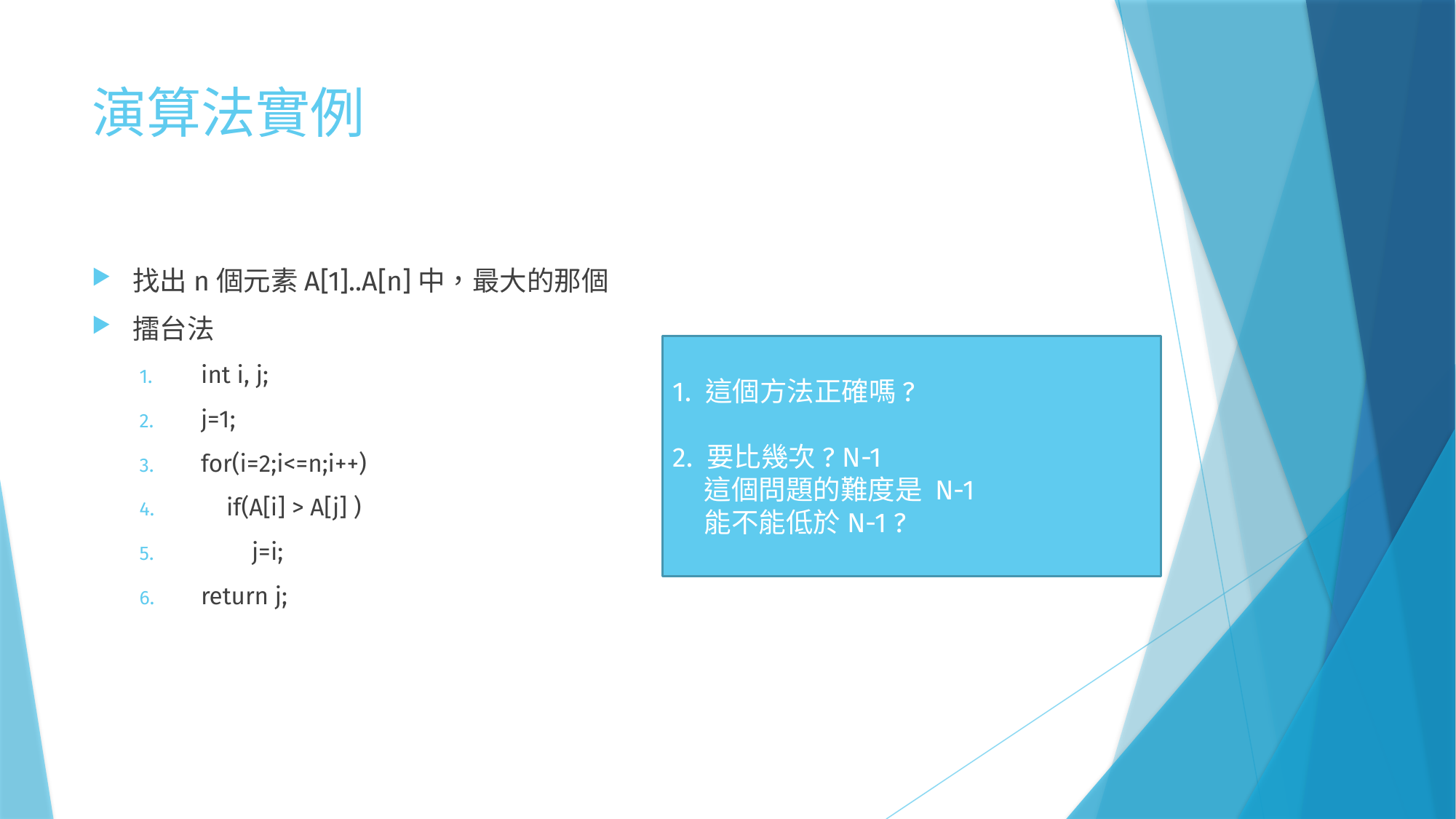

# 演算法實例
找出n個元素A[1]..A[n]中，最大的那個
擂台法
int i, j;
j=1;
for(i=2;i<=n;i++)
    if(A[i] > A[j] )
        j=i;
return j;

1. 這個方法正確嗎?

2. 要比幾次? N-1
    這個問題的難度是 N-1
    能不能低於N-1 ?